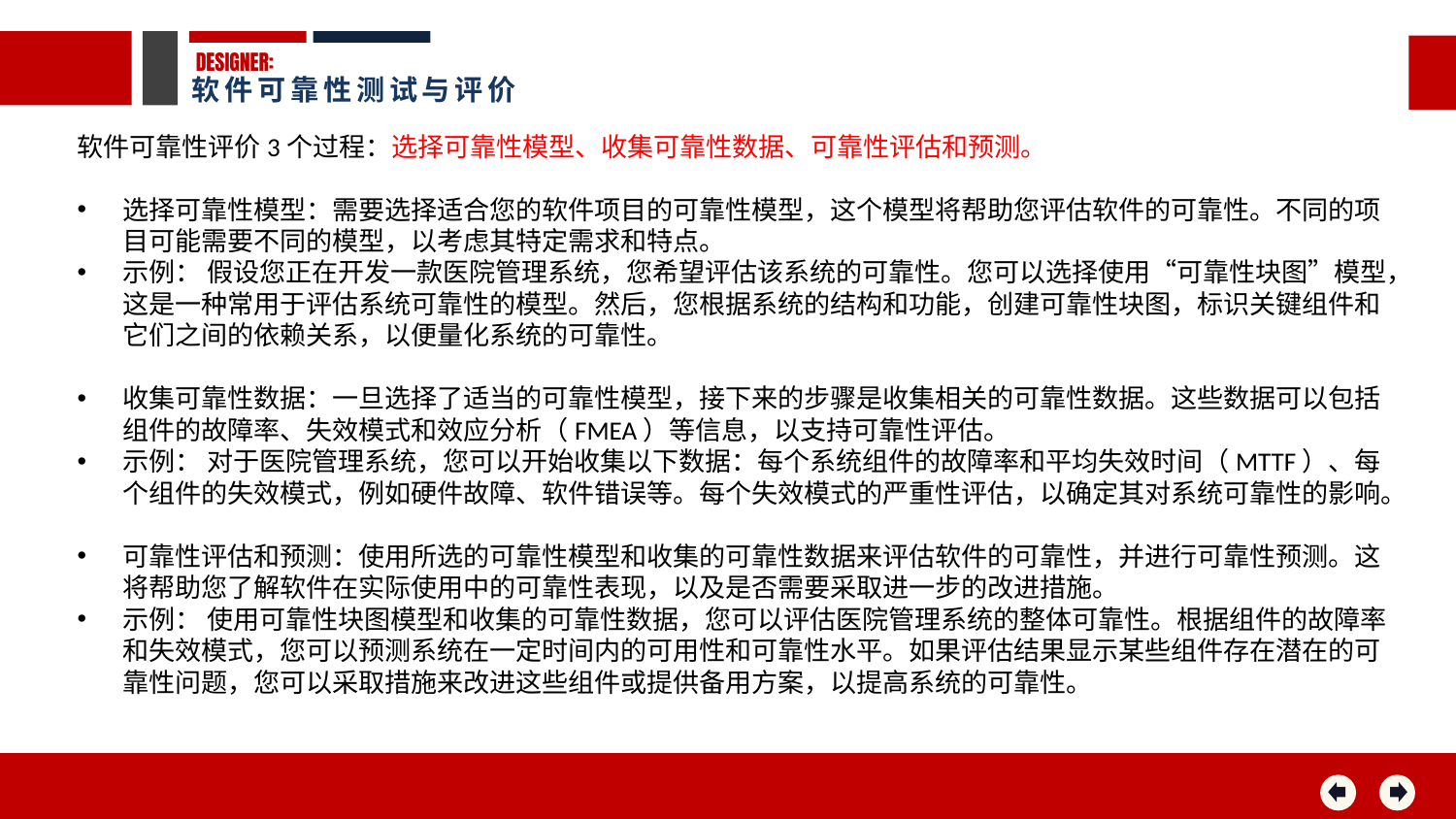

DESIGNER:
软件可靠性测试与评价
软件可靠性评价3个过程：选择可靠性模型、收集可靠性数据、可靠性评估和预测。

选择可靠性模型：需要选择适合您的软件项目的可靠性模型，这个模型将帮助您评估软件的可靠性。不同的项目可能需要不同的模型，以考虑其特定需求和特点。
示例： 假设您正在开发一款医院管理系统，您希望评估该系统的可靠性。您可以选择使用“可靠性块图”模型，这是一种常用于评估系统可靠性的模型。然后，您根据系统的结构和功能，创建可靠性块图，标识关键组件和它们之间的依赖关系，以便量化系统的可靠性。

收集可靠性数据：一旦选择了适当的可靠性模型，接下来的步骤是收集相关的可靠性数据。这些数据可以包括组件的故障率、失效模式和效应分析（FMEA）等信息，以支持可靠性评估。
示例： 对于医院管理系统，您可以开始收集以下数据：每个系统组件的故障率和平均失效时间（MTTF）、每个组件的失效模式，例如硬件故障、软件错误等。每个失效模式的严重性评估，以确定其对系统可靠性的影响。

可靠性评估和预测：使用所选的可靠性模型和收集的可靠性数据来评估软件的可靠性，并进行可靠性预测。这将帮助您了解软件在实际使用中的可靠性表现，以及是否需要采取进一步的改进措施。
示例： 使用可靠性块图模型和收集的可靠性数据，您可以评估医院管理系统的整体可靠性。根据组件的故障率和失效模式，您可以预测系统在一定时间内的可用性和可靠性水平。如果评估结果显示某些组件存在潜在的可靠性问题，您可以采取措施来改进这些组件或提供备用方案，以提高系统的可靠性。